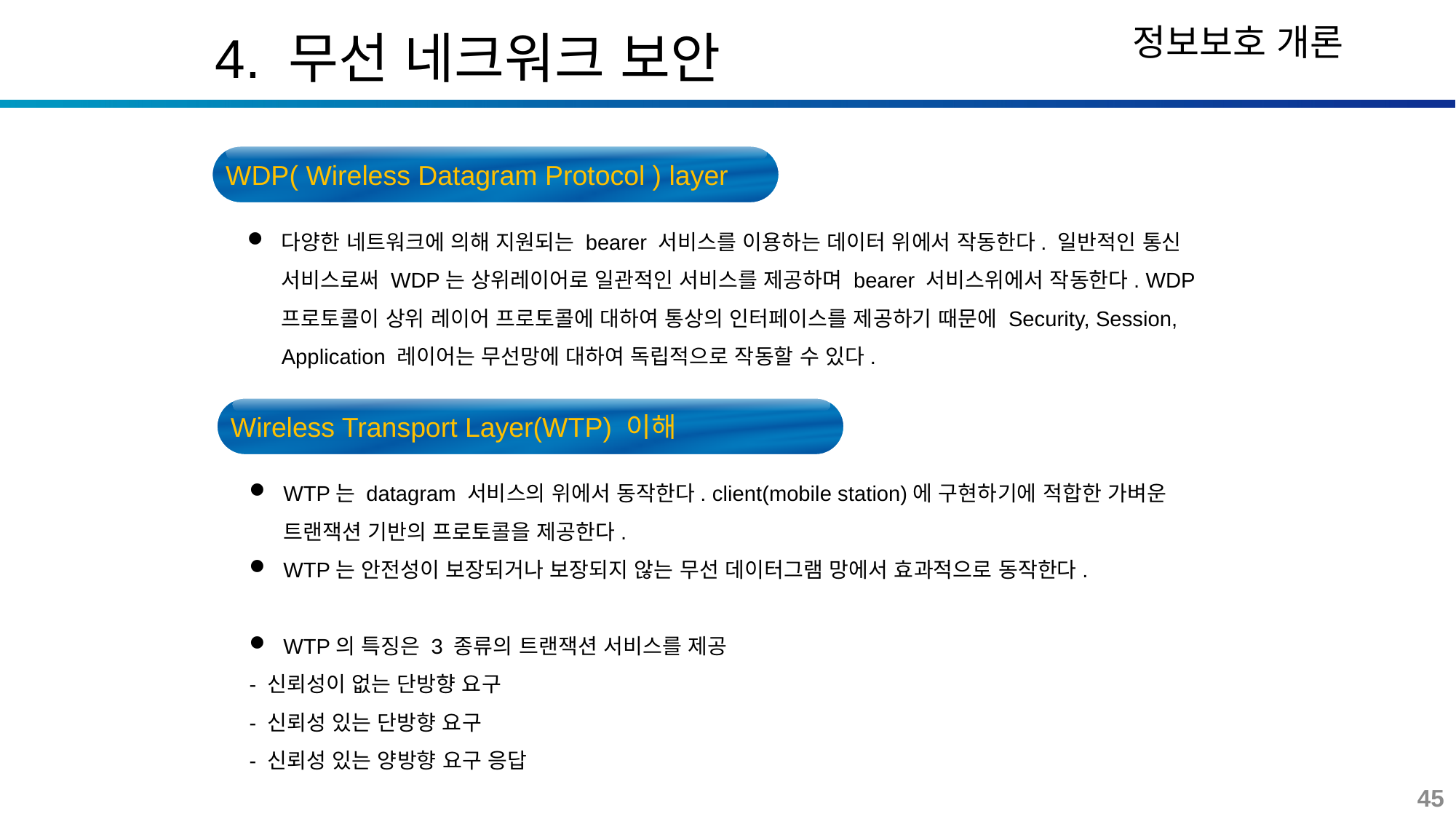

4. 무선 네크워크 보안
WDP( Wireless Datagram Protocol ) layer

다양한 네트워크에 의해 지원되는 bearer 서비스를 이용하는 데이터 위에서 작동한다. 일반적인 통신 서비스로써 WDP는 상위레이어로 일관적인 서비스를 제공하며 bearer 서비스위에서 작동한다. WDP 프로토콜이 상위 레이어 프로토콜에 대하여 통상의 인터페이스를 제공하기 때문에 Security, Session, Application 레이어는 무선망에 대하여 독립적으로 작동할 수 있다.
Wireless Transport Layer(WTP) 이해

WTP는 datagram 서비스의 위에서 동작한다. client(mobile station)에 구현하기에 적합한 가벼운 트랜잭션 기반의 프로토콜을 제공한다.
WTP는 안전성이 보장되거나 보장되지 않는 무선 데이터그램 망에서 효과적으로 동작한다.

WTP의 특징은 3 종류의 트랜잭션 서비스를 제공
- 신뢰성이 없는 단방향 요구
- 신뢰성 있는 단방향 요구
- 신뢰성 있는 양방향 요구 응답
45